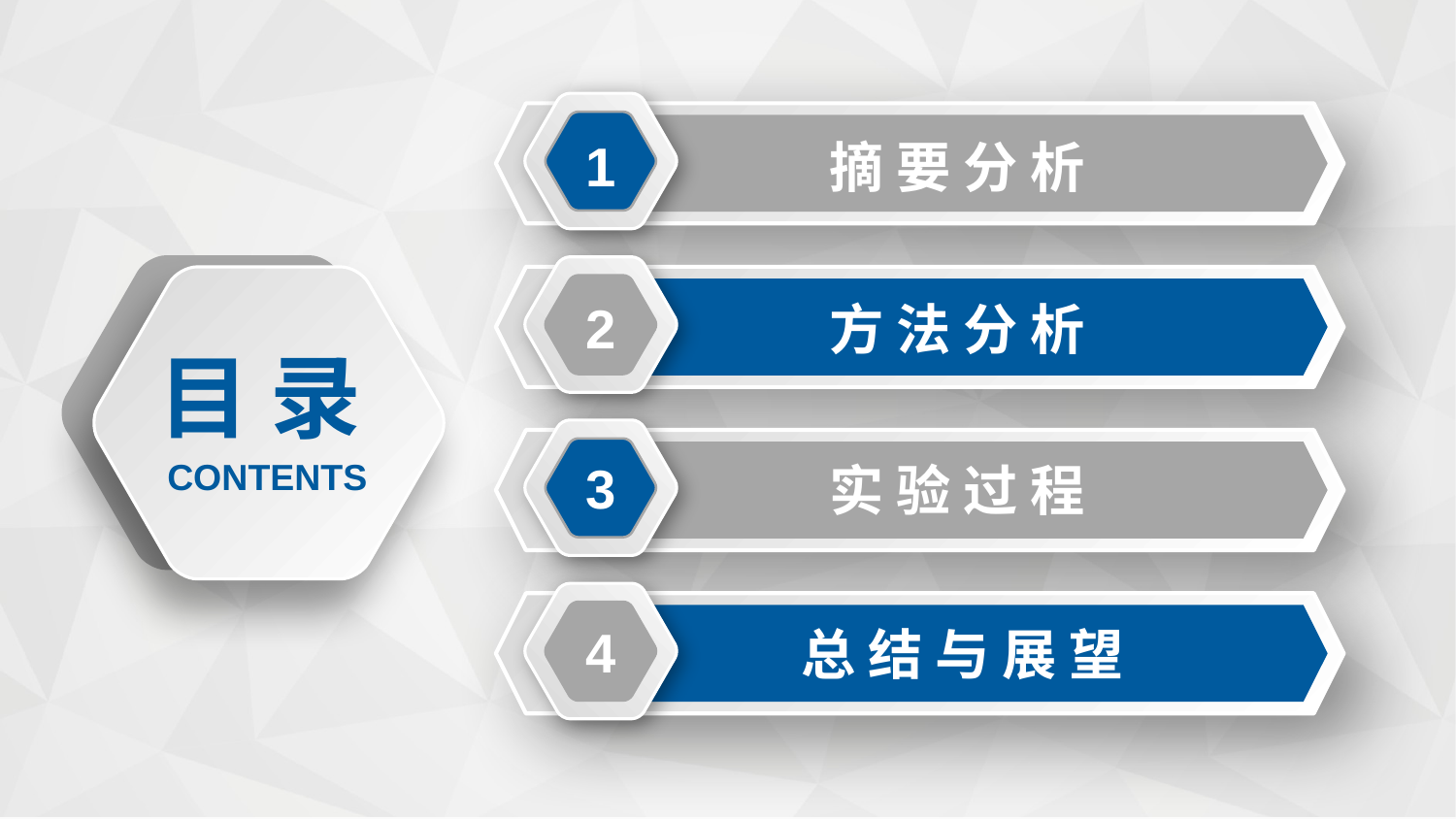

1
摘 要 分 析

2
方 法 分 析
目 录

CONTENTS
3
实 验 过 程

4
总 结 与 展 望